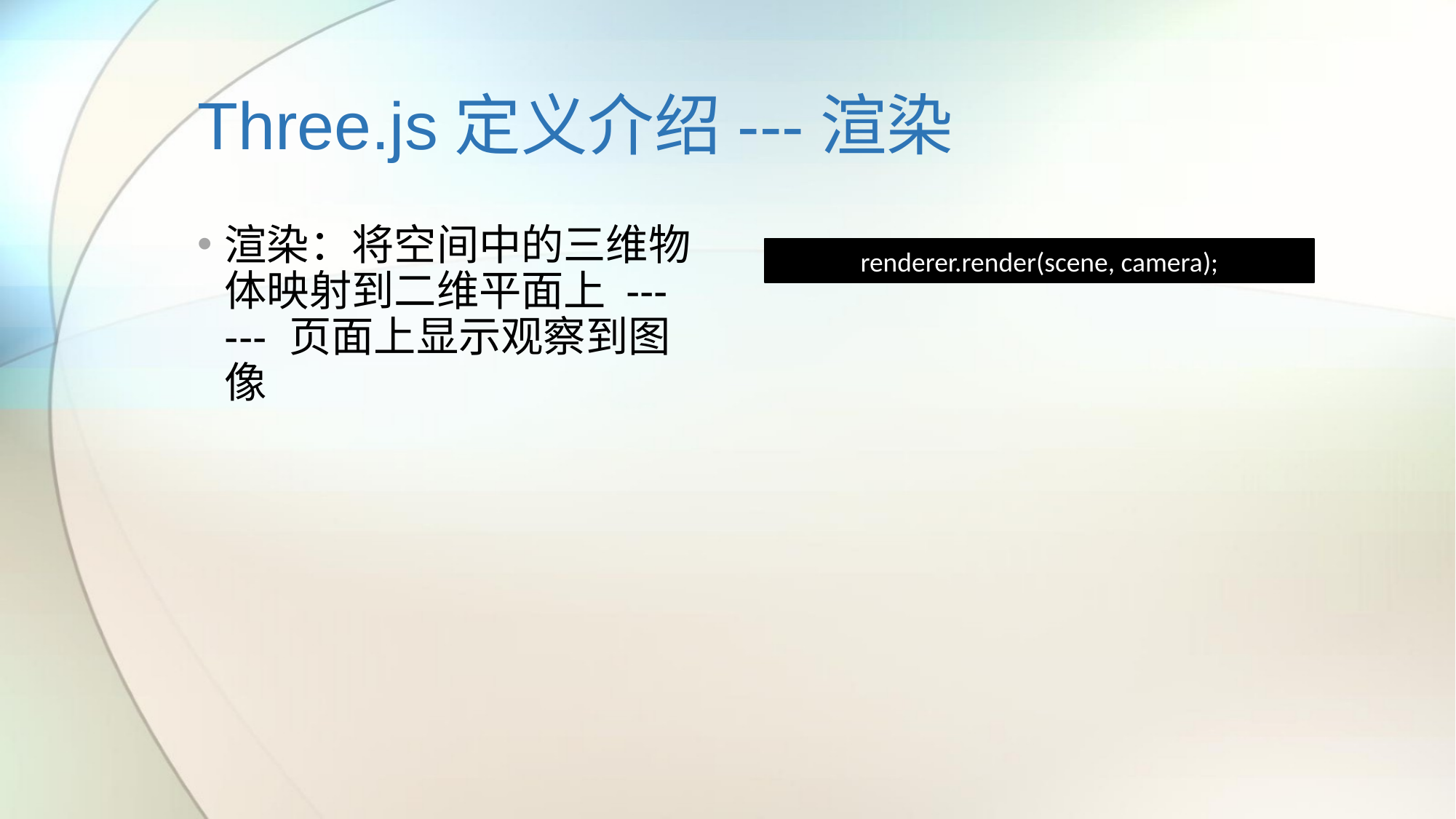

# Three.js定义介绍---渲染
渲染：将空间中的三维物体映射到二维平面上 --- --- 页面上显示观察到图像
renderer.render(scene, camera);